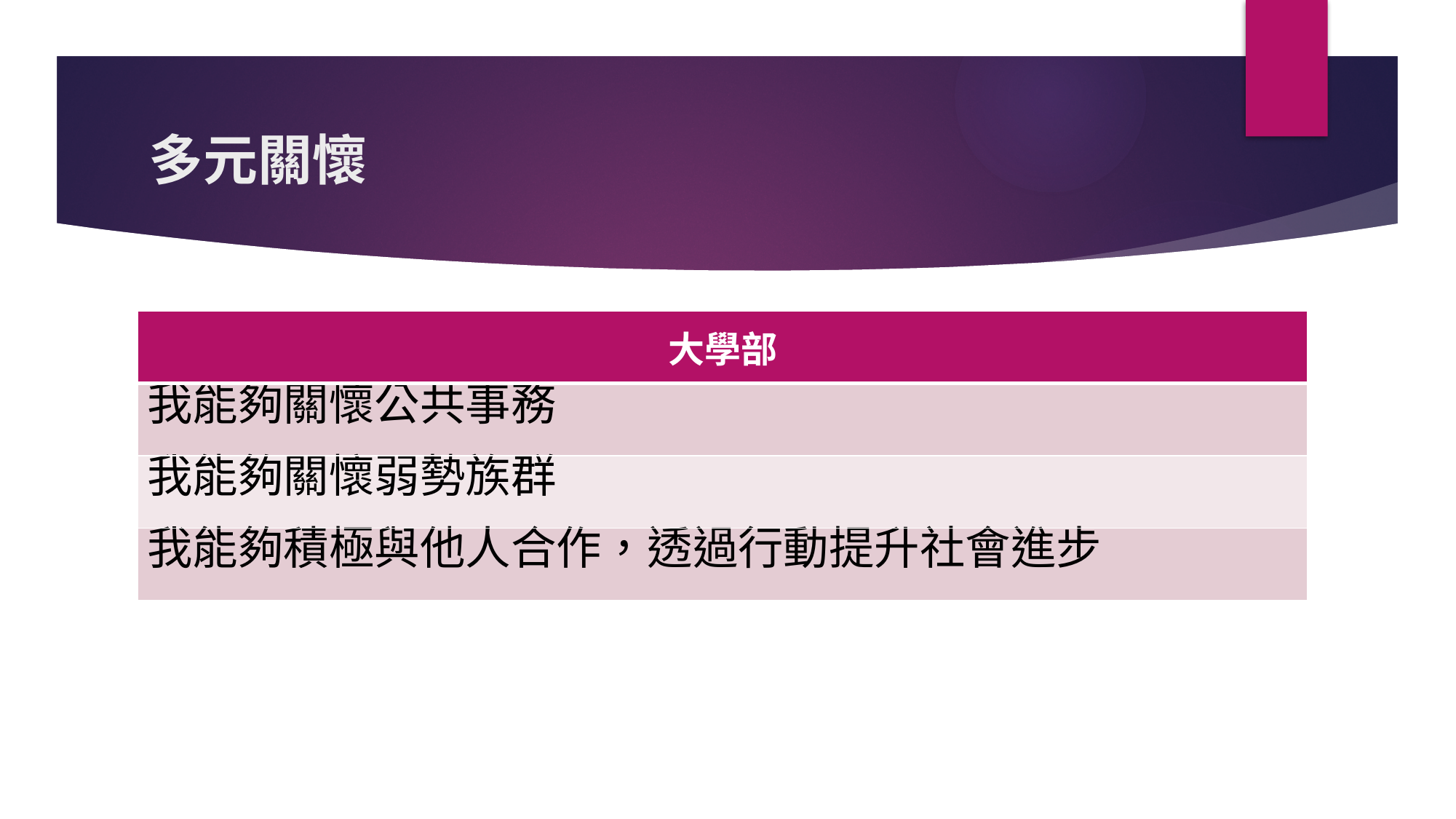

# 多元關懷
| 大學部 |
| --- |
| 我能夠關懷公共事務 |
| 我能夠關懷弱勢族群 |
| 我能夠積極與他人合作，透過行動提升社會進步 |